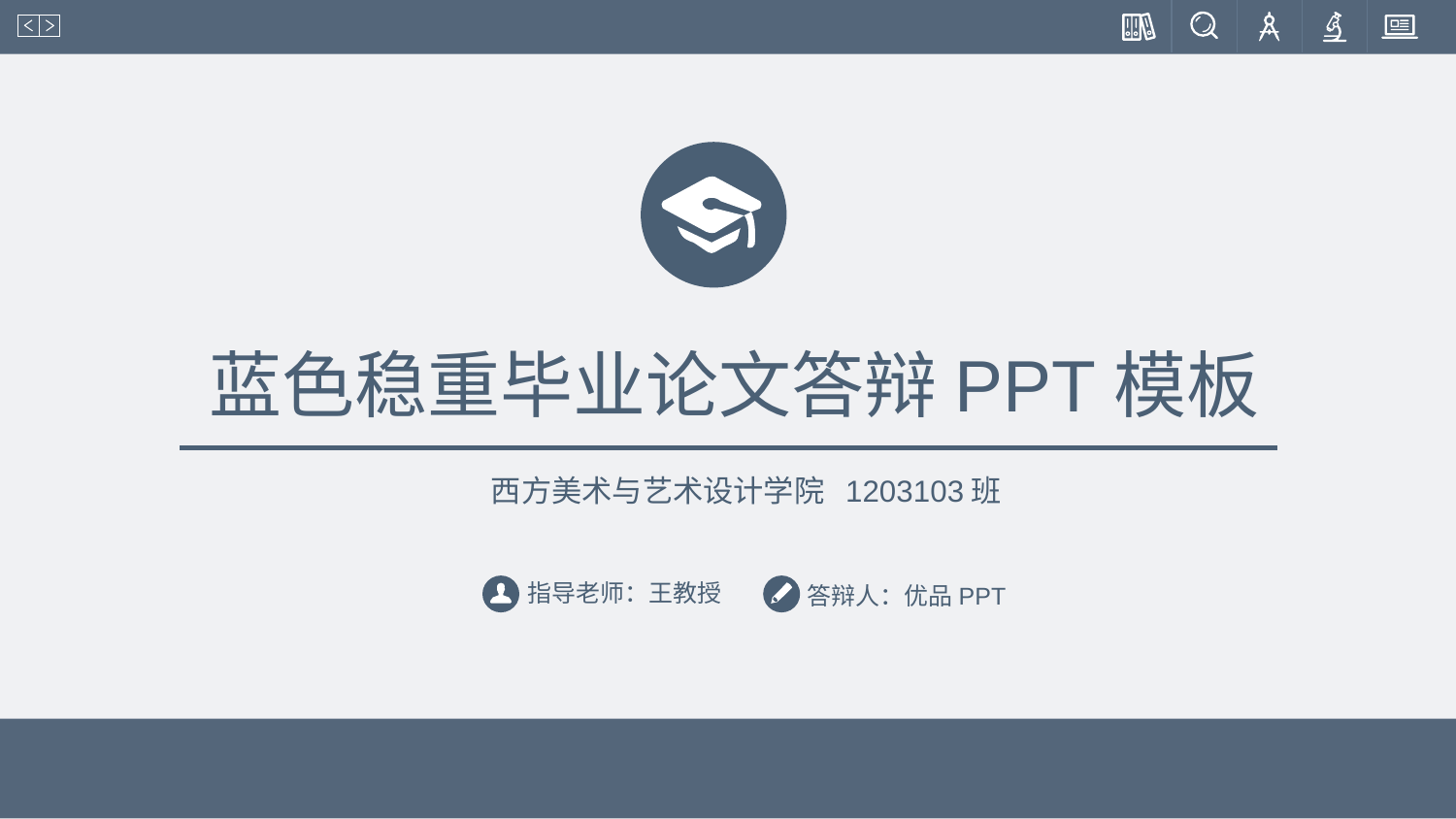

蓝色稳重毕业论文答辩PPT模板
西方美术与艺术设计学院  1203103班
指导老师：王教授
答辩人：优品PPT